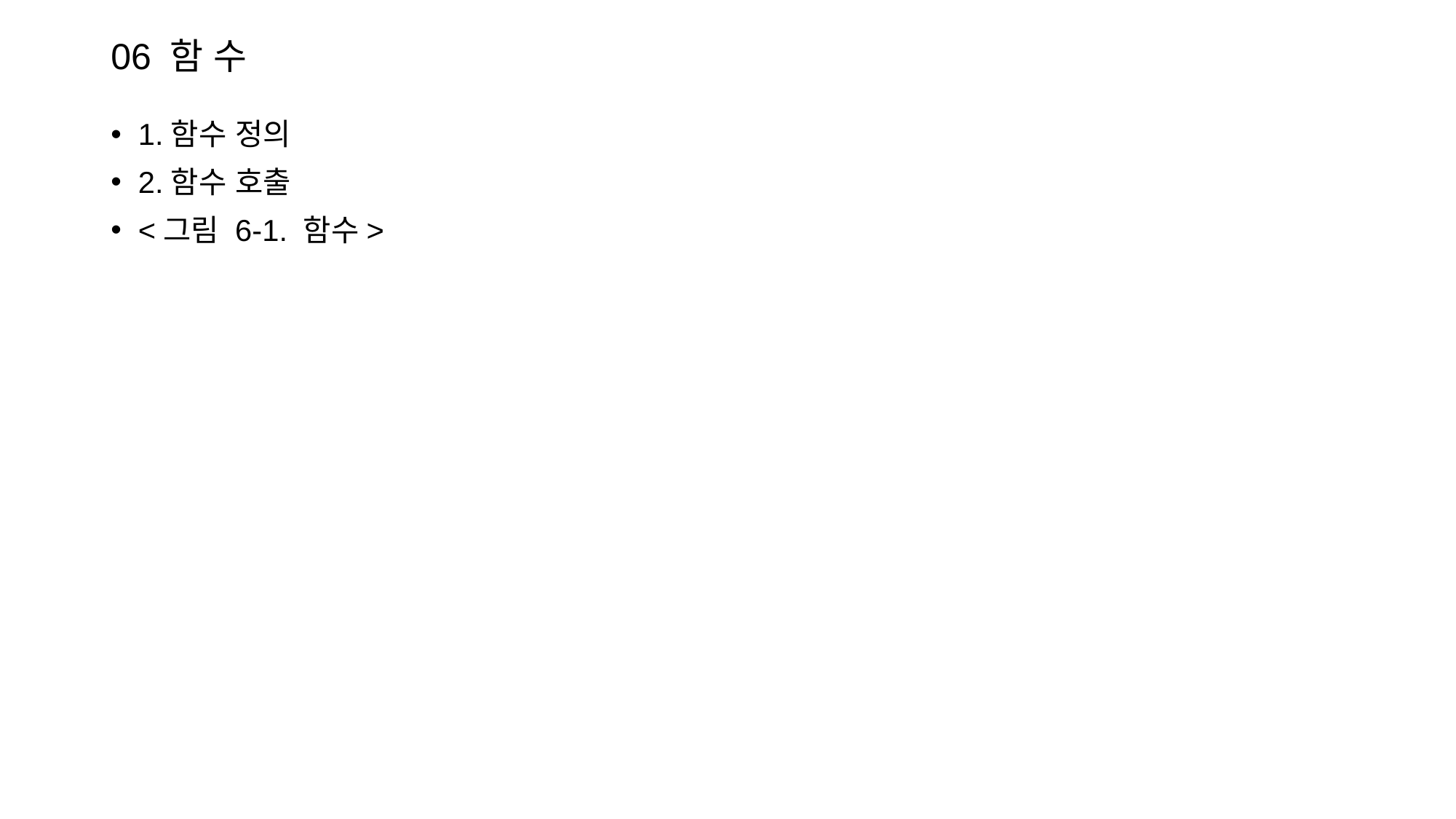

# 06 함 수
1.함수 정의
2.함수 호출
<그림 6-1. 함수>